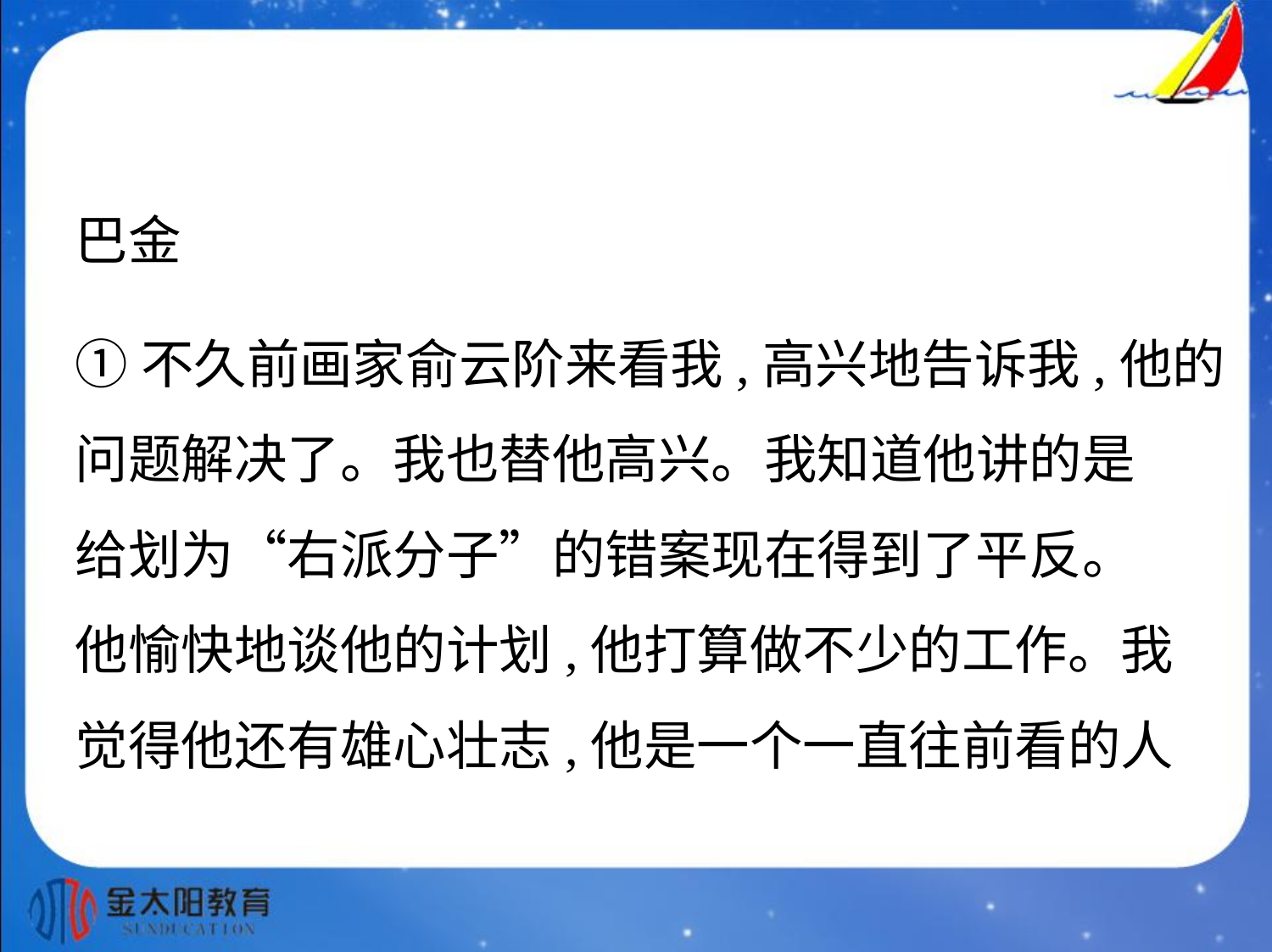

巴金
①不久前画家俞云阶来看我,高兴地告诉我,他的
问题解决了。我也替他高兴。我知道他讲的是
给划为“右派分子”的错案现在得到了平反。
他愉快地谈他的计划,他打算做不少的工作。我
觉得他还有雄心壮志,他是一个一直往前看的人